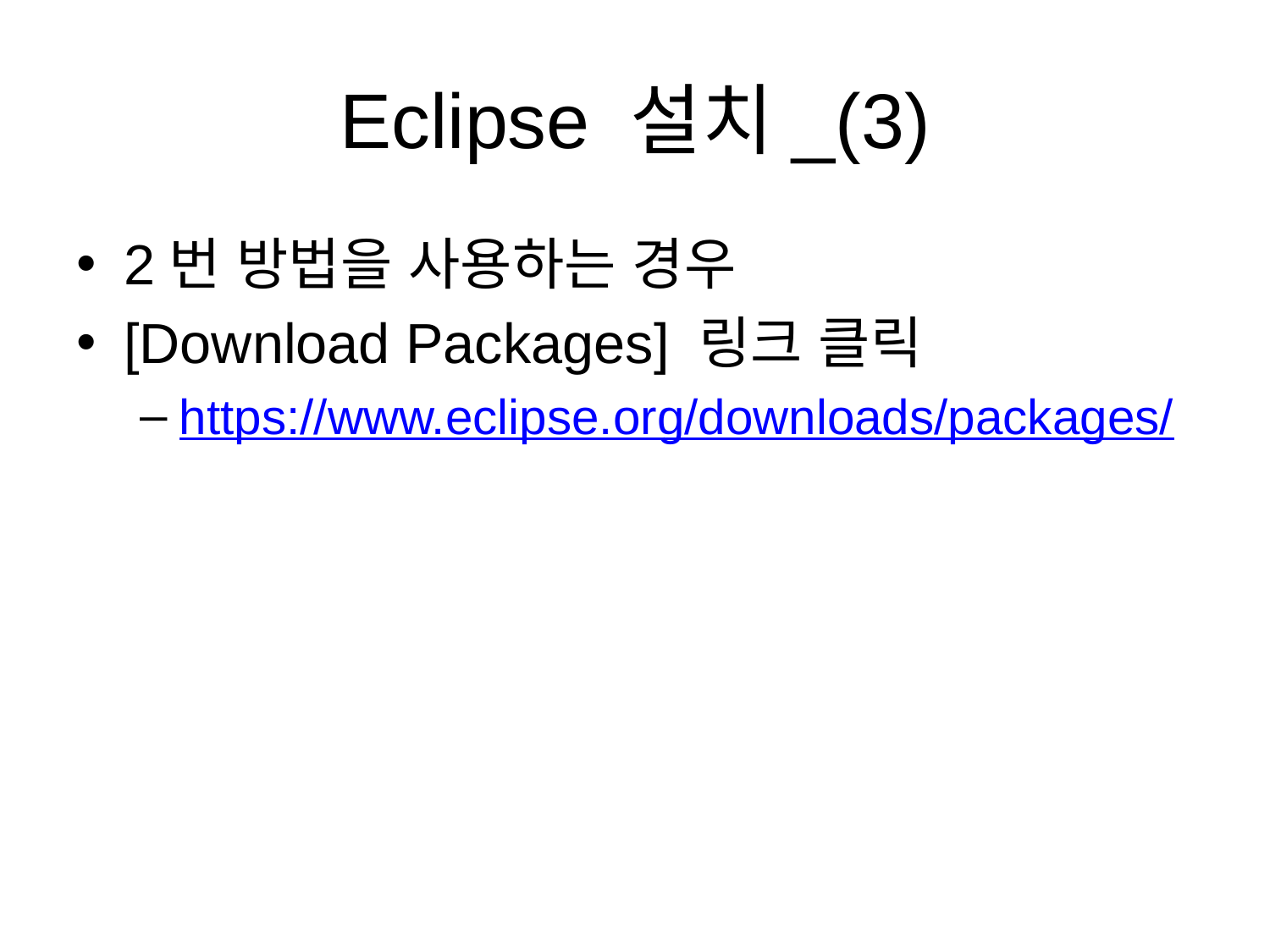

# Eclipse 설치_(3)
2번 방법을 사용하는 경우
[Download Packages] 링크 클릭
https://www.eclipse.org/downloads/packages/